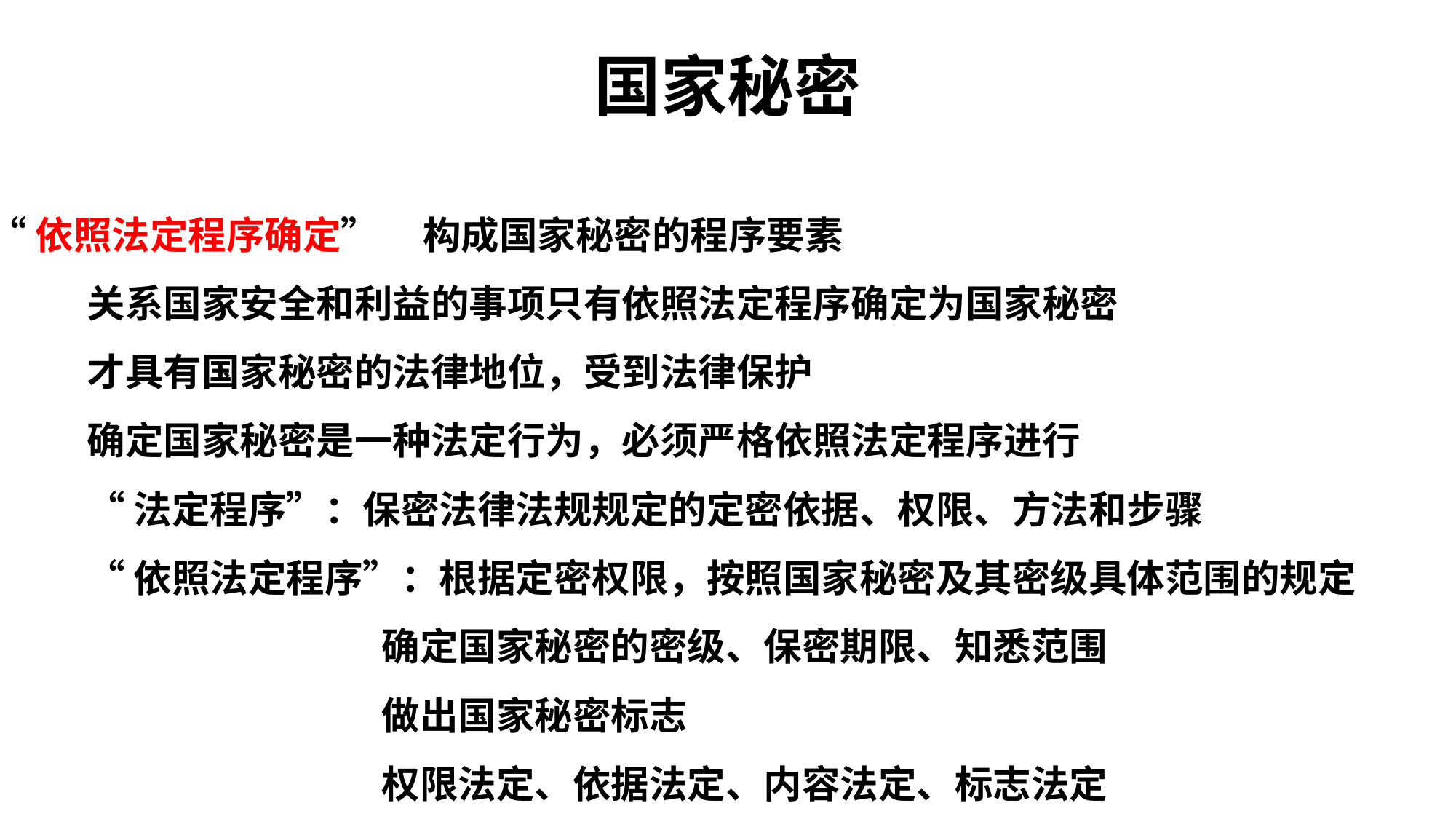

# 国家秘密
“依照法定程序确定”     构成国家秘密的程序要素
	关系国家安全和利益的事项只有依照法定程序确定为国家秘密
	才具有国家秘密的法律地位，受到法律保护
	确定国家秘密是一种法定行为，必须严格依照法定程序进行
	“法定程序”：保密法律法规规定的定密依据、权限、方法和步骤
	“依照法定程序”：根据定密权限，按照国家秘密及其密级具体范围的规定
             	        	          	确定国家秘密的密级、保密期限、知悉范围
				做出国家秘密标志
                     		          	权限法定、依据法定、内容法定、标志法定